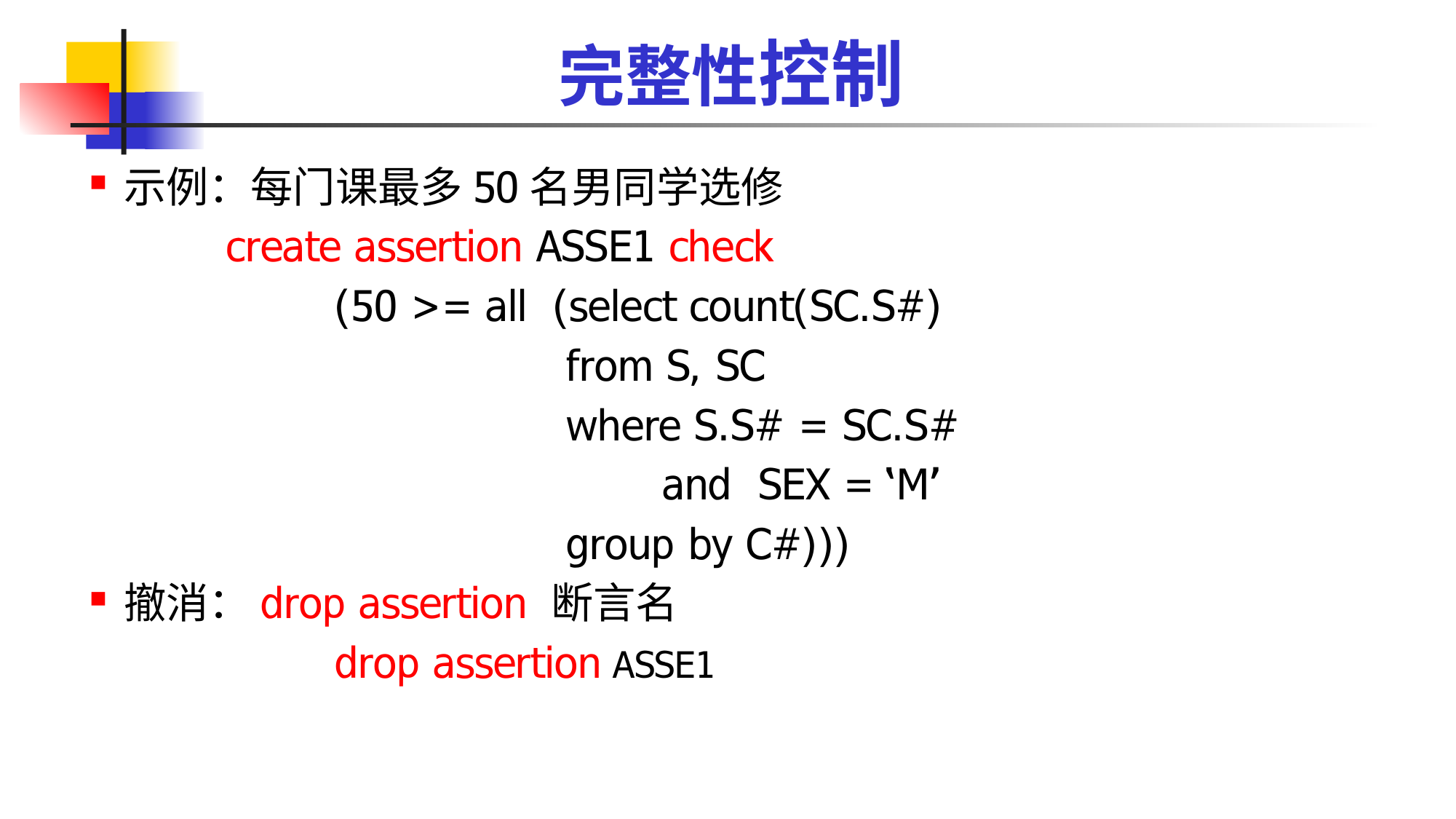

# 完整性控制
示例：每门课最多50名男同学选修
	create assertion ASSE1 check
		(50 >= all	(select count(SC.S#)
			 	 from S, SC
			 	 where S.S# = SC.S#
			     		and  SEX = ‘M’
			 	 group by C#)))
撤消：drop assertion 断言名
		drop assertion ASSE1